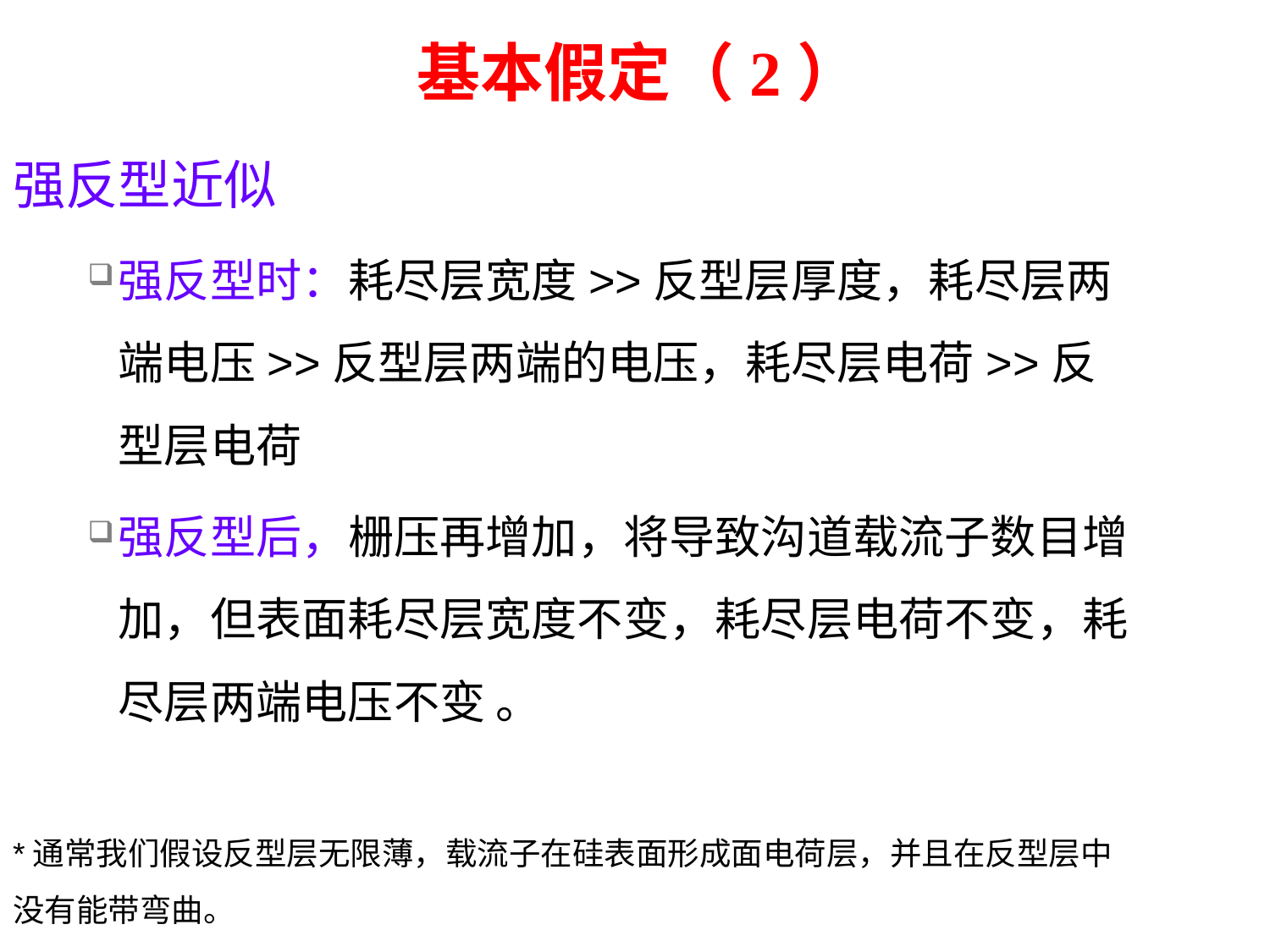

基本假定（2）
强反型近似
强反型时：耗尽层宽度>>反型层厚度，耗尽层两端电压>>反型层两端的电压，耗尽层电荷>>反型层电荷
强反型后，栅压再增加，将导致沟道载流子数目增加，但表面耗尽层宽度不变，耗尽层电荷不变，耗尽层两端电压不变 。

*通常我们假设反型层无限薄，载流子在硅表面形成面电荷层，并且在反型层中没有能带弯曲。